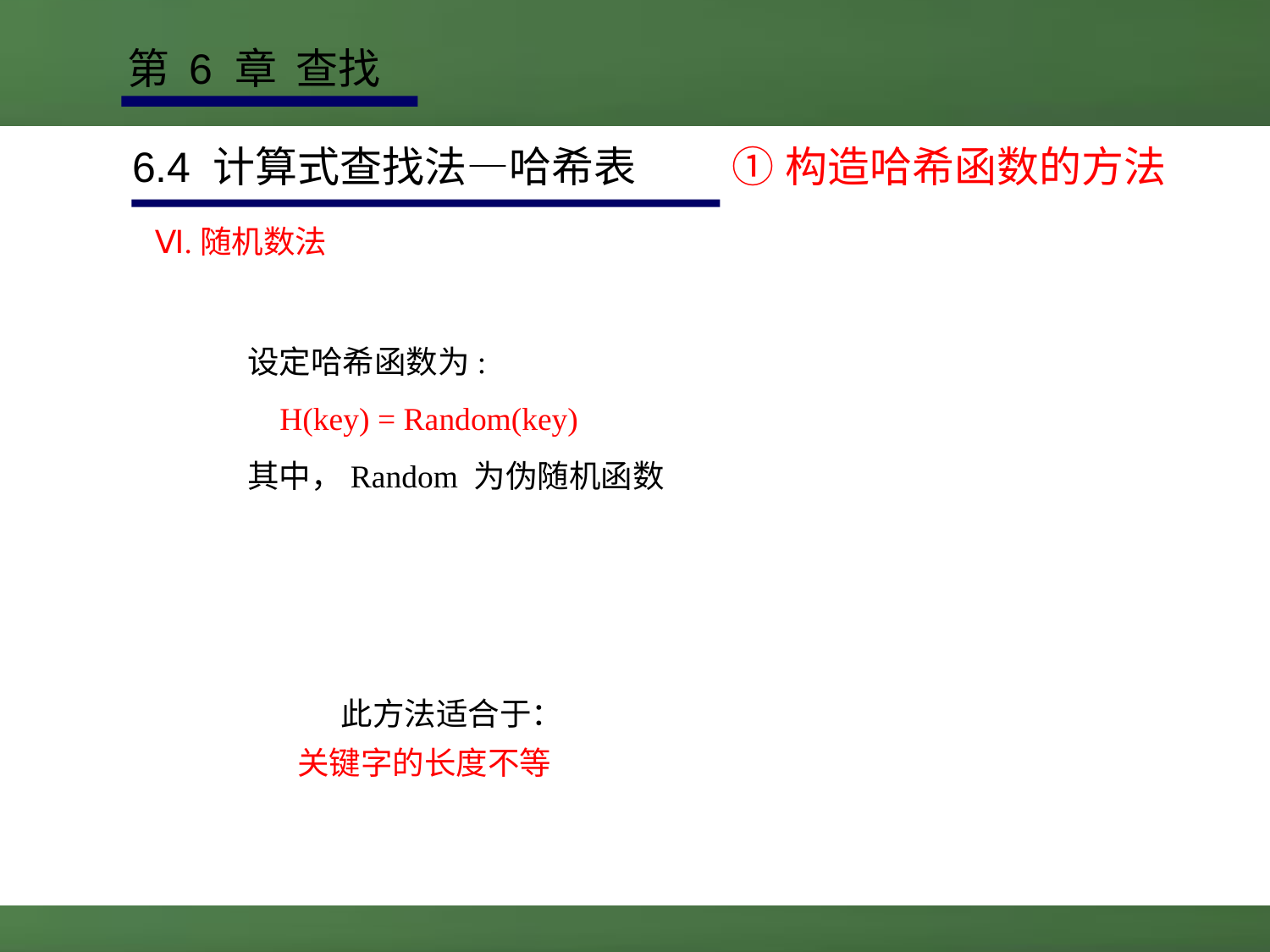

第 6 章  查找

6.4 计算式查找法—哈希表
①构造哈希函数的方法

Ⅵ.随机数法
设定哈希函数为:
    H(key) = Random(key)
其中，Random 为伪随机函数
     此方法适合于：
关键字的长度不等